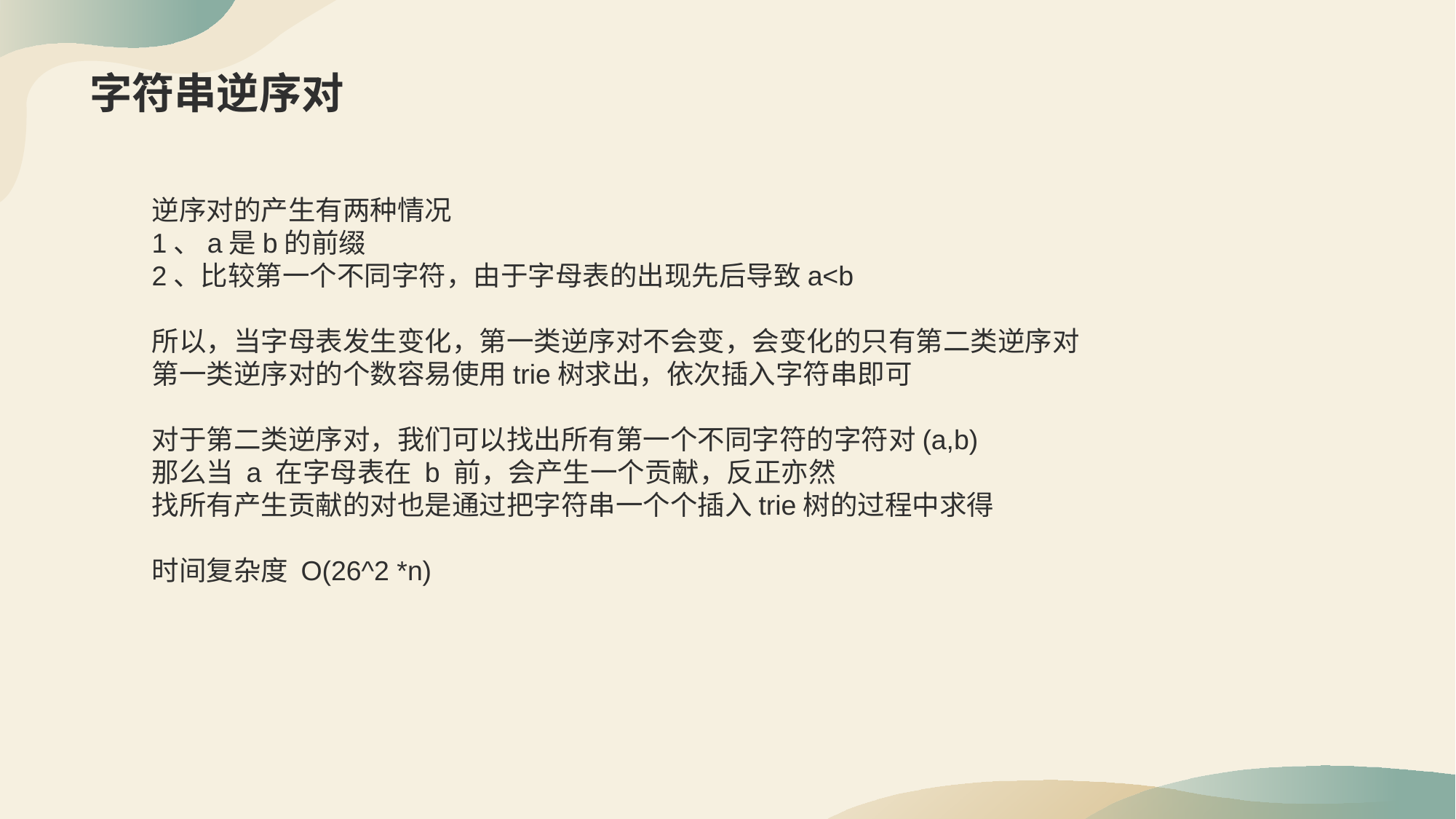

# 字符串逆序对
逆序对的产生有两种情况
1、a是b的前缀
2、比较第一个不同字符，由于字母表的出现先后导致a<b

所以，当字母表发生变化，第一类逆序对不会变，会变化的只有第二类逆序对
第一类逆序对的个数容易使用trie树求出，依次插入字符串即可

对于第二类逆序对，我们可以找出所有第一个不同字符的字符对(a,b)
那么当 a 在字母表在 b 前，会产生一个贡献，反正亦然
找所有产生贡献的对也是通过把字符串一个个插入trie树的过程中求得

时间复杂度 O(26^2 *n)